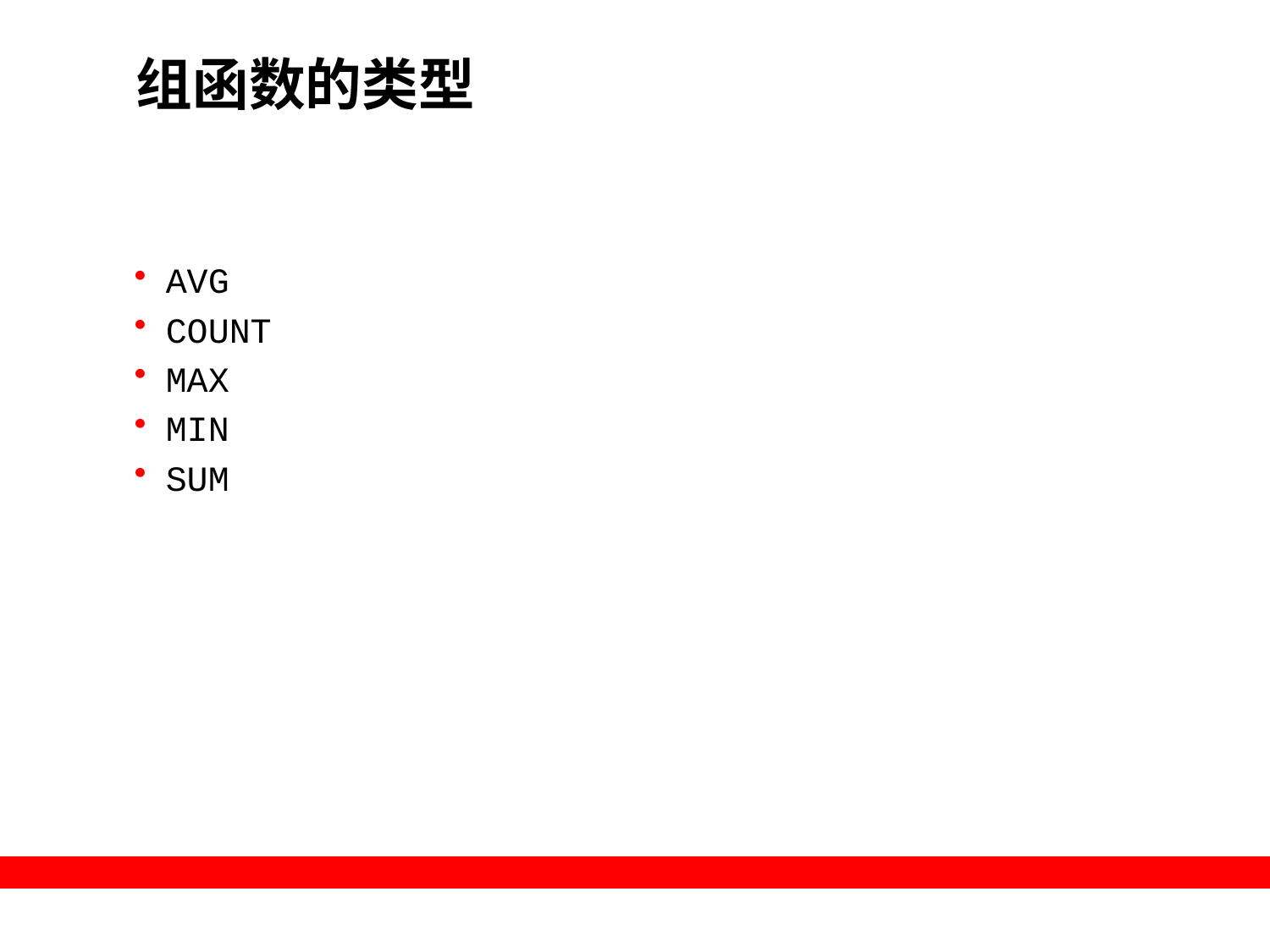

# 组函数的类型
AVG
COUNT
MAX
MIN
SUM